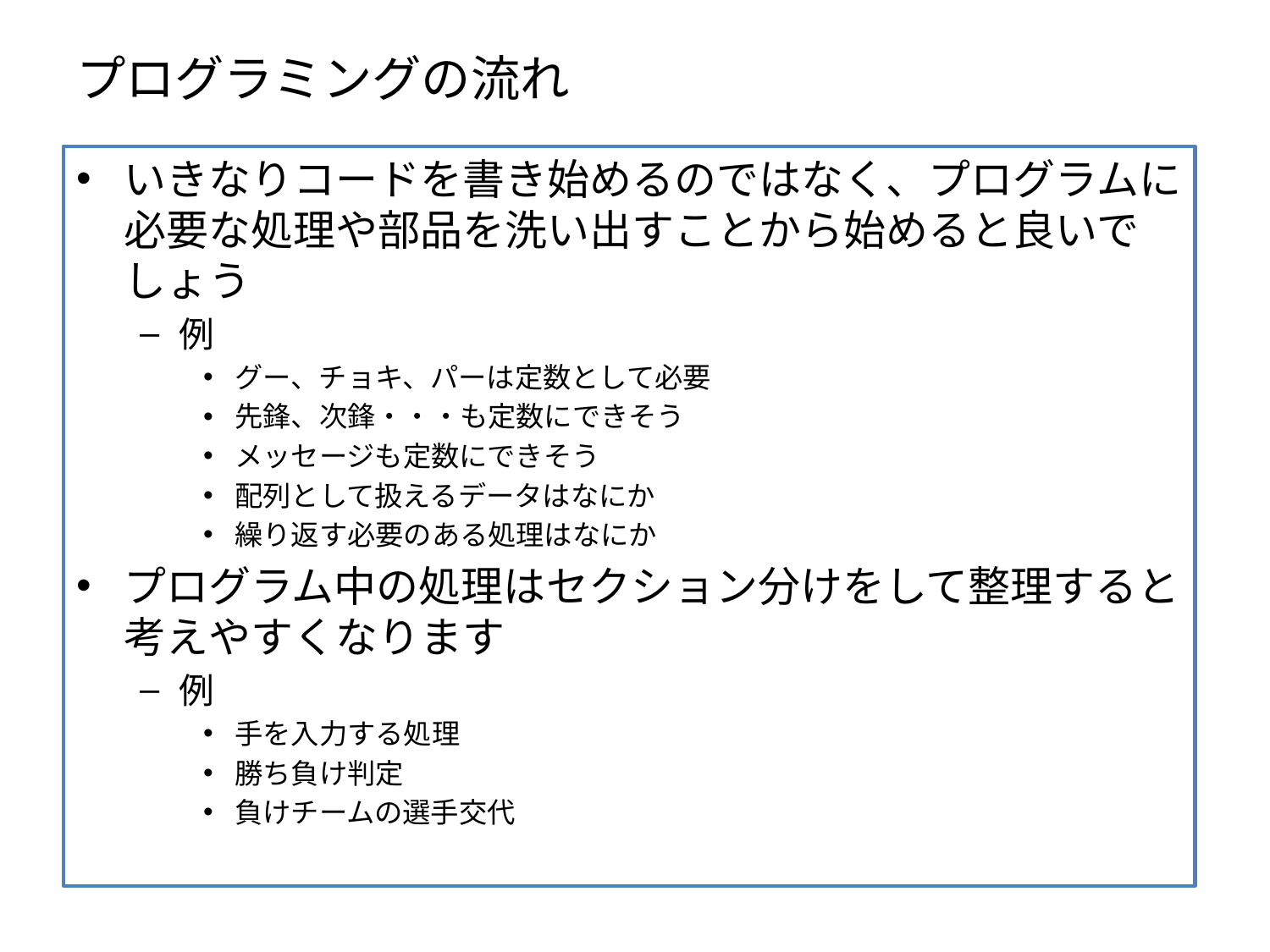

# プログラミングの流れ
いきなりコードを書き始めるのではなく、プログラムに必要な処理や部品を洗い出すことから始めると良いでしょう
例
グー、チョキ、パーは定数として必要
先鋒、次鋒・・・も定数にできそう
メッセージも定数にできそう
配列として扱えるデータはなにか
繰り返す必要のある処理はなにか
プログラム中の処理はセクション分けをして整理すると考えやすくなります
例
手を入力する処理
勝ち負け判定
負けチームの選手交代